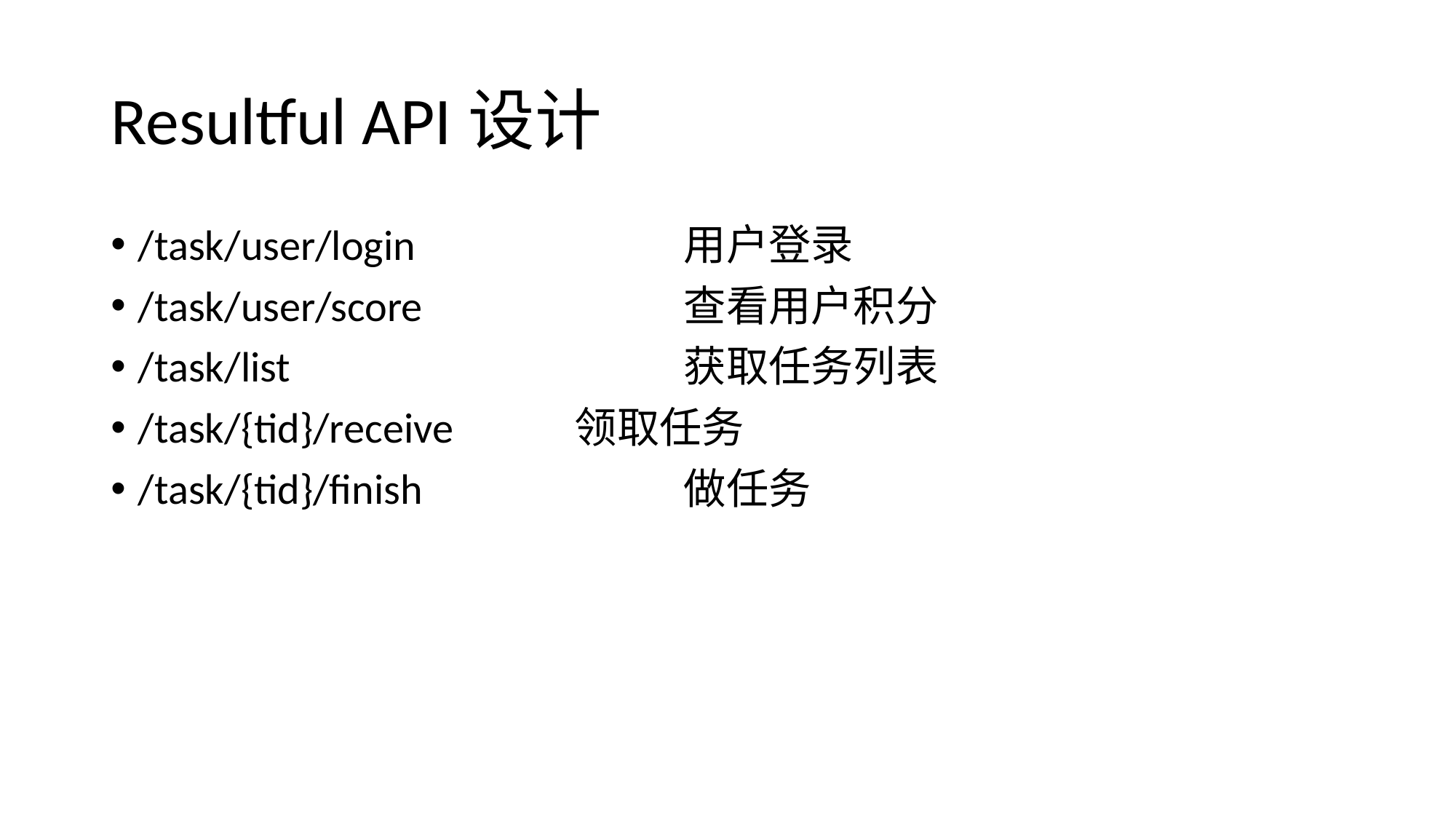

# Resultful API设计
/task/user/login			用户登录
/task/user/score			查看用户积分
/task/list				获取任务列表
/task/{tid}/receive		领取任务
/task/{tid}/finish			做任务